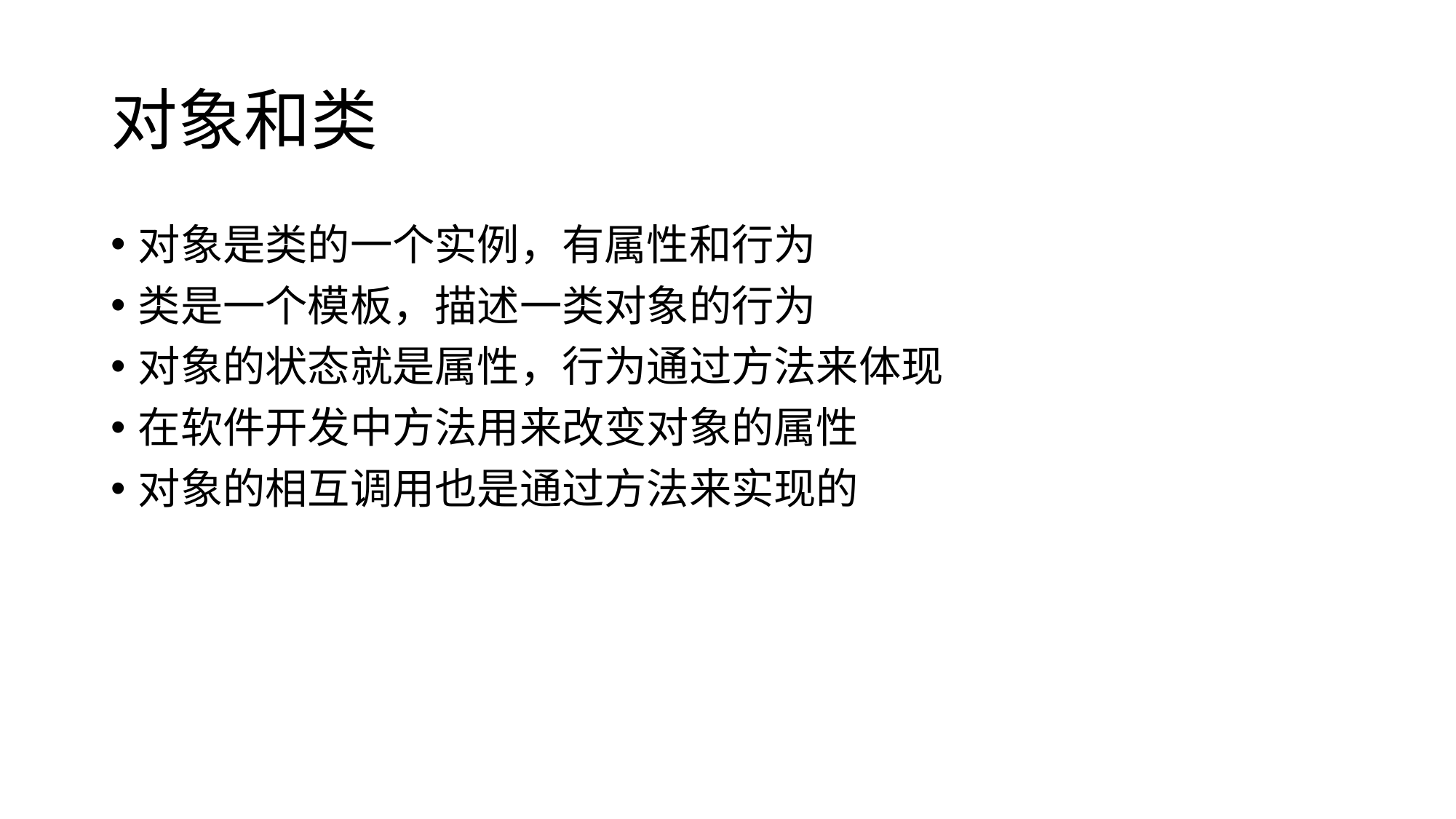

# 对象和类
对象是类的一个实例，有属性和行为
类是一个模板，描述一类对象的行为
对象的状态就是属性，行为通过方法来体现
在软件开发中方法用来改变对象的属性
对象的相互调用也是通过方法来实现的